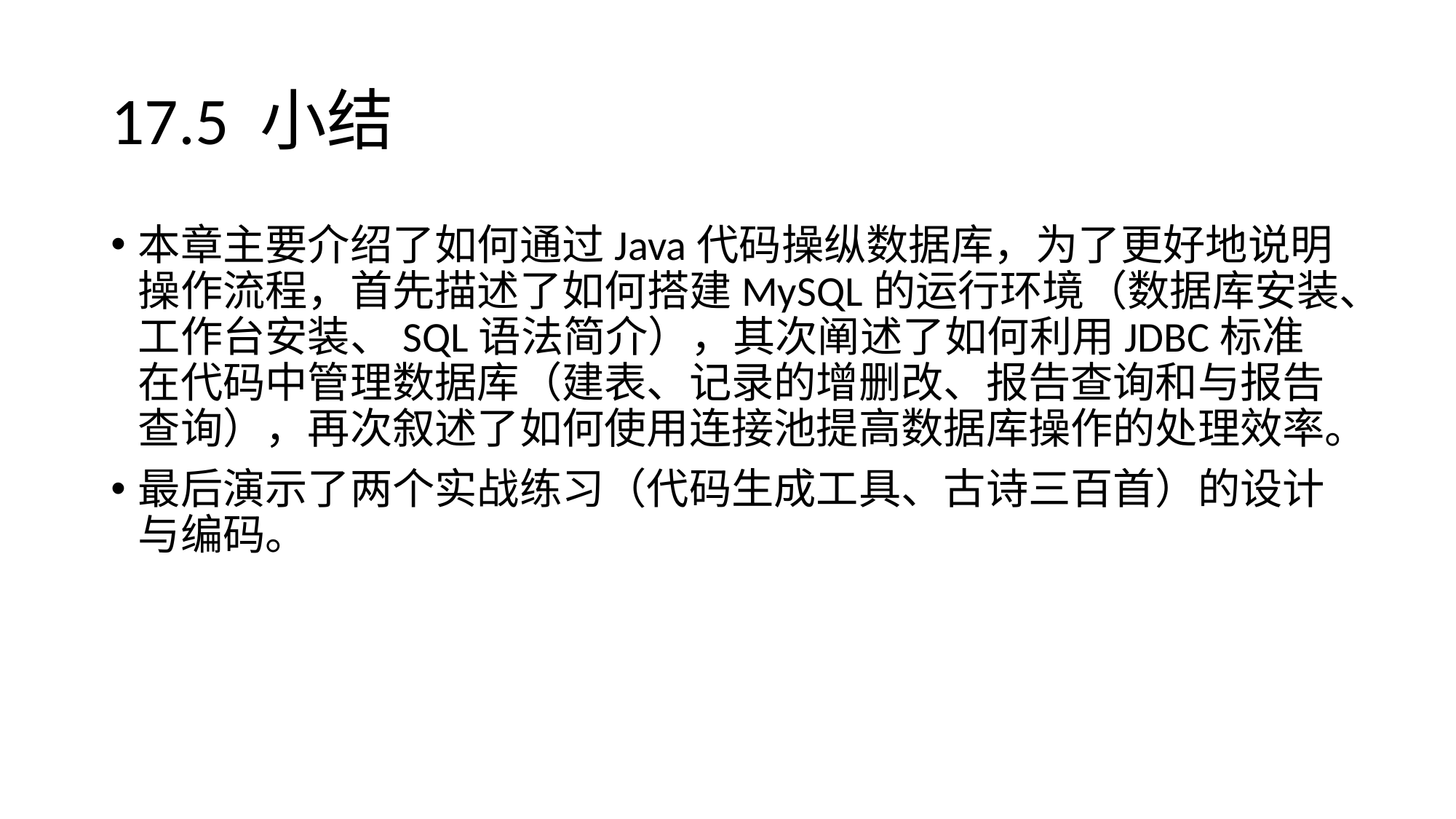

# 17.5 小结
本章主要介绍了如何通过Java代码操纵数据库，为了更好地说明操作流程，首先描述了如何搭建MySQL的运行环境（数据库安装、工作台安装、SQL语法简介），其次阐述了如何利用JDBC标准在代码中管理数据库（建表、记录的增删改、报告查询和与报告查询），再次叙述了如何使用连接池提高数据库操作的处理效率。
最后演示了两个实战练习（代码生成工具、古诗三百首）的设计与编码。